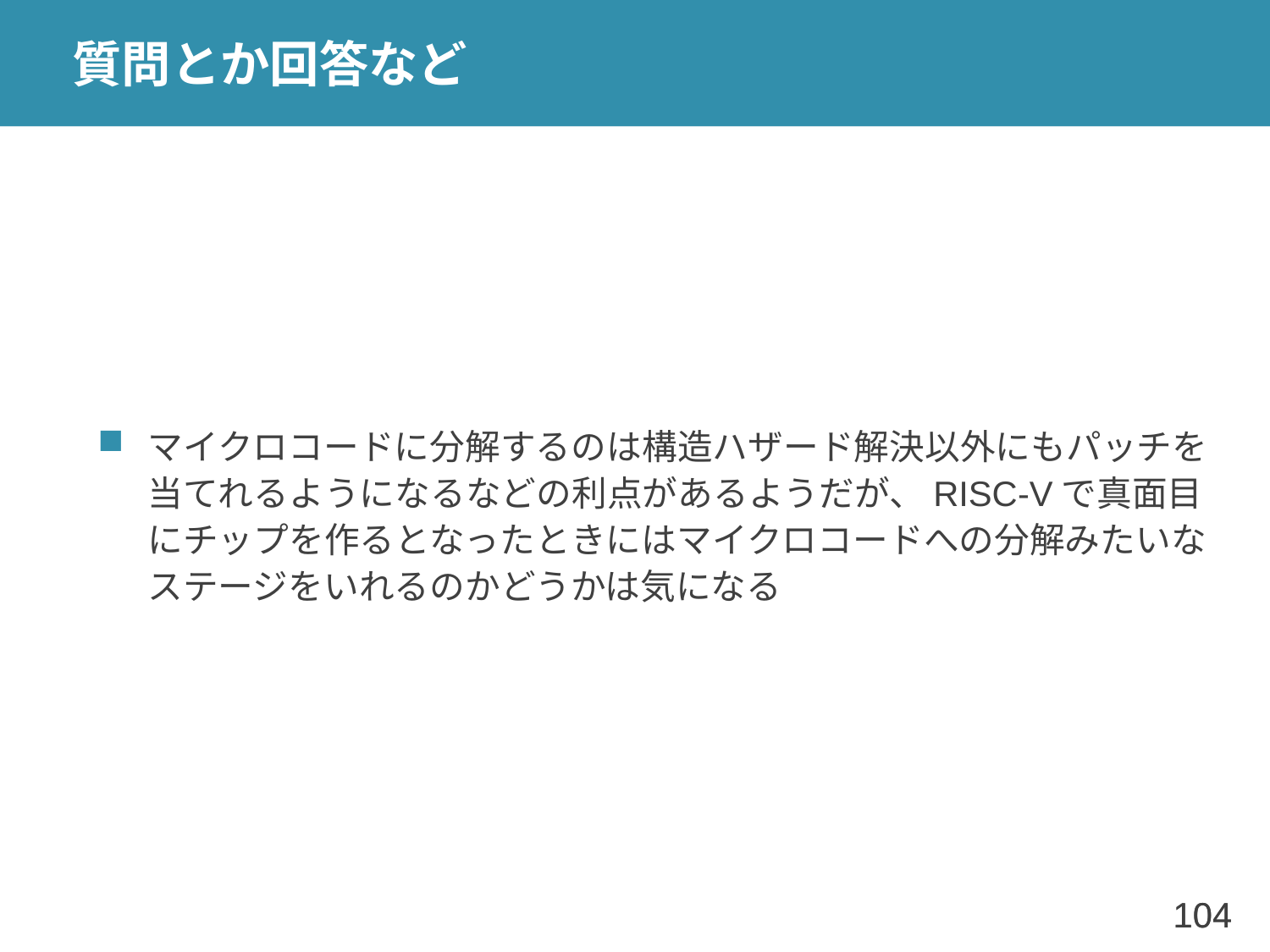

# 質問とか回答など
マイクロコードに分解するのは構造ハザード解決以外にもパッチを当てれるようになるなどの利点があるようだが、RISC-Vで真面目にチップを作るとなったときにはマイクロコードへの分解みたいなステージをいれるのかどうかは気になる